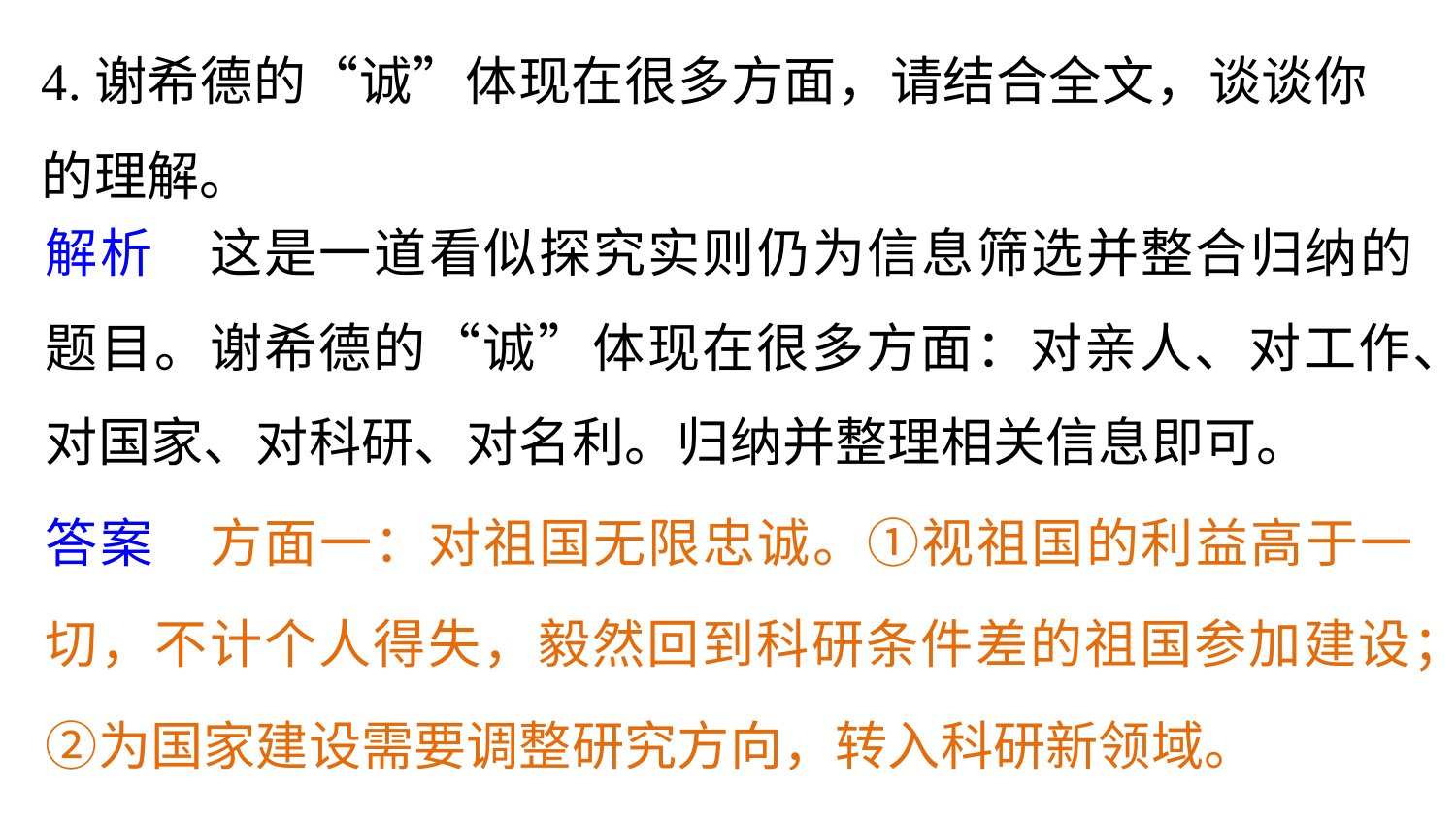

4.谢希德的“诚”体现在很多方面，请结合全文，谈谈你的理解。
解析　这是一道看似探究实则仍为信息筛选并整合归纳的题目。谢希德的“诚”体现在很多方面：对亲人、对工作、对国家、对科研、对名利。归纳并整理相关信息即可。
答案　方面一：对祖国无限忠诚。①视祖国的利益高于一切，不计个人得失，毅然回到科研条件差的祖国参加建设；②为国家建设需要调整研究方向，转入科研新领域。